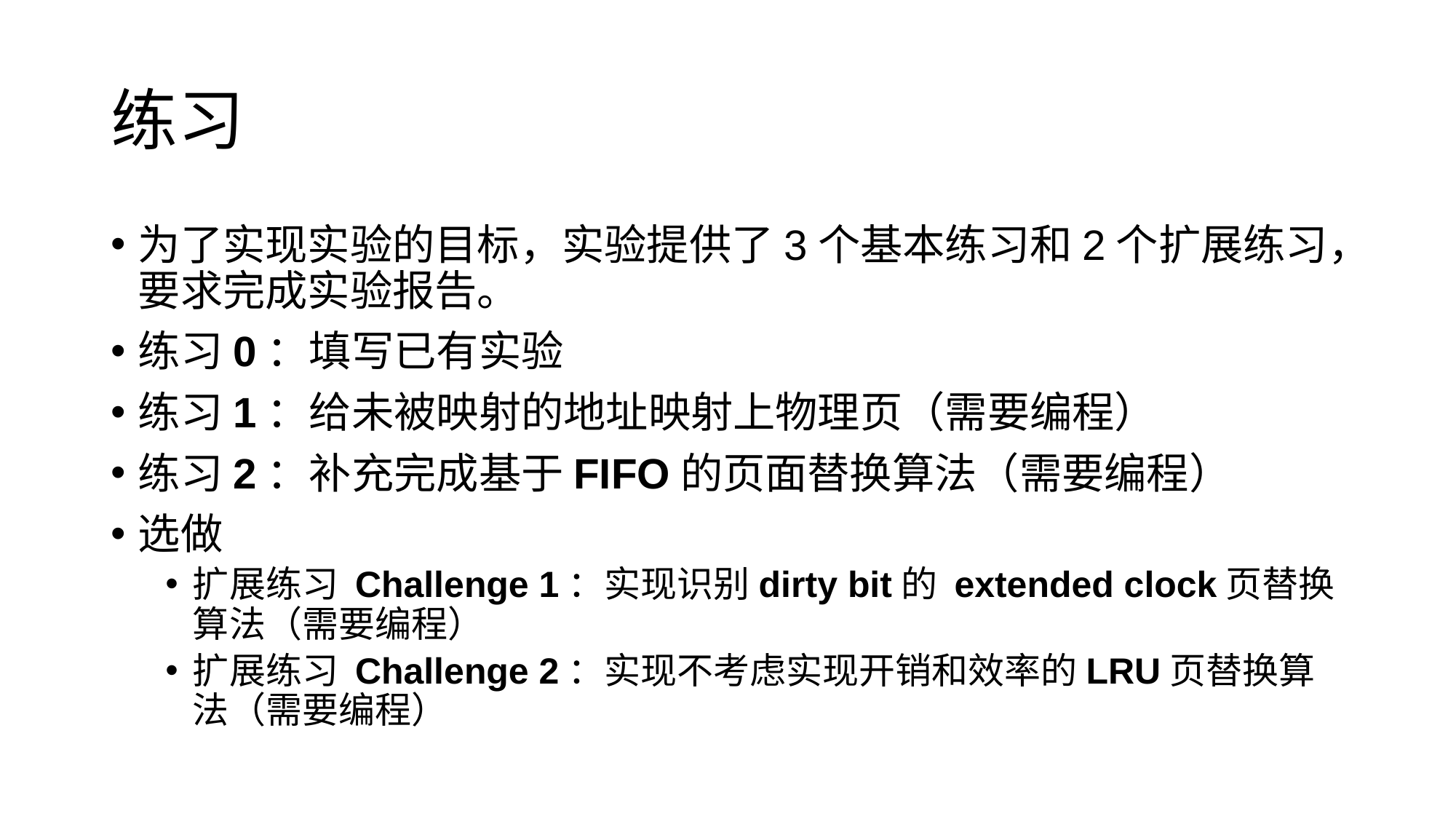

# 练习
为了实现实验的目标，实验提供了3个基本练习和2个扩展练习，要求完成实验报告。
练习0：填写已有实验
练习1：给未被映射的地址映射上物理页（需要编程）
练习2：补充完成基于FIFO的页面替换算法（需要编程）
选做
扩展练习 Challenge 1：实现识别dirty bit的 extended clock页替换算法（需要编程）
扩展练习 Challenge 2：实现不考虑实现开销和效率的LRU页替换算法（需要编程）